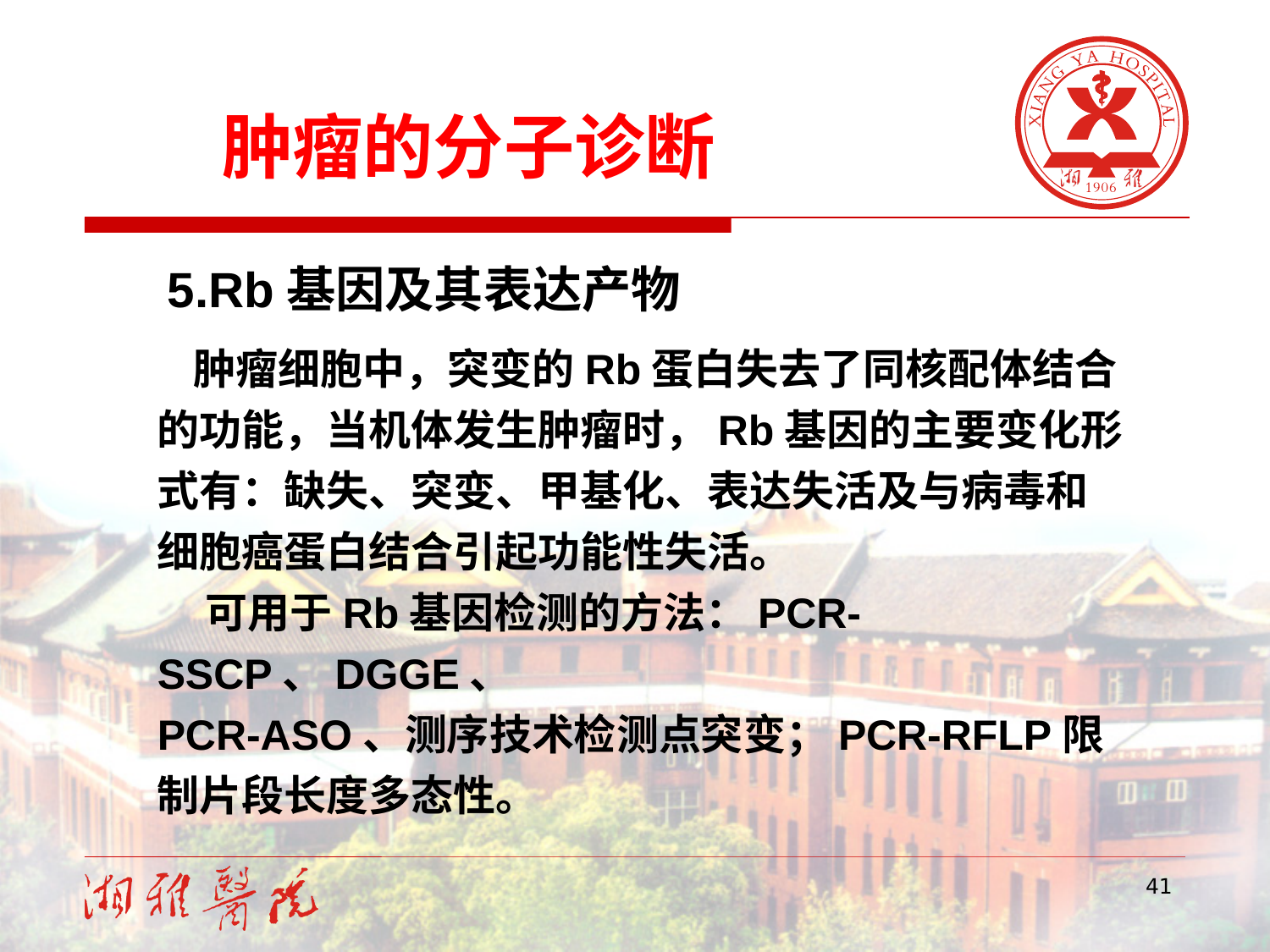

肿瘤的分子诊断
5.Rb基因及其表达产物
    肿瘤细胞中，突变的Rb蛋白失去了同核配体结合的功能，当机体发生肿瘤时，Rb基因的主要变化形式有：缺失、突变、甲基化、表达失活及与病毒和细胞癌蛋白结合引起功能性失活。
    可用于Rb基因检测的方法：PCR-SSCP、DGGE、
PCR-ASO、测序技术检测点突变；PCR-RFLP限制片段长度多态性。
41